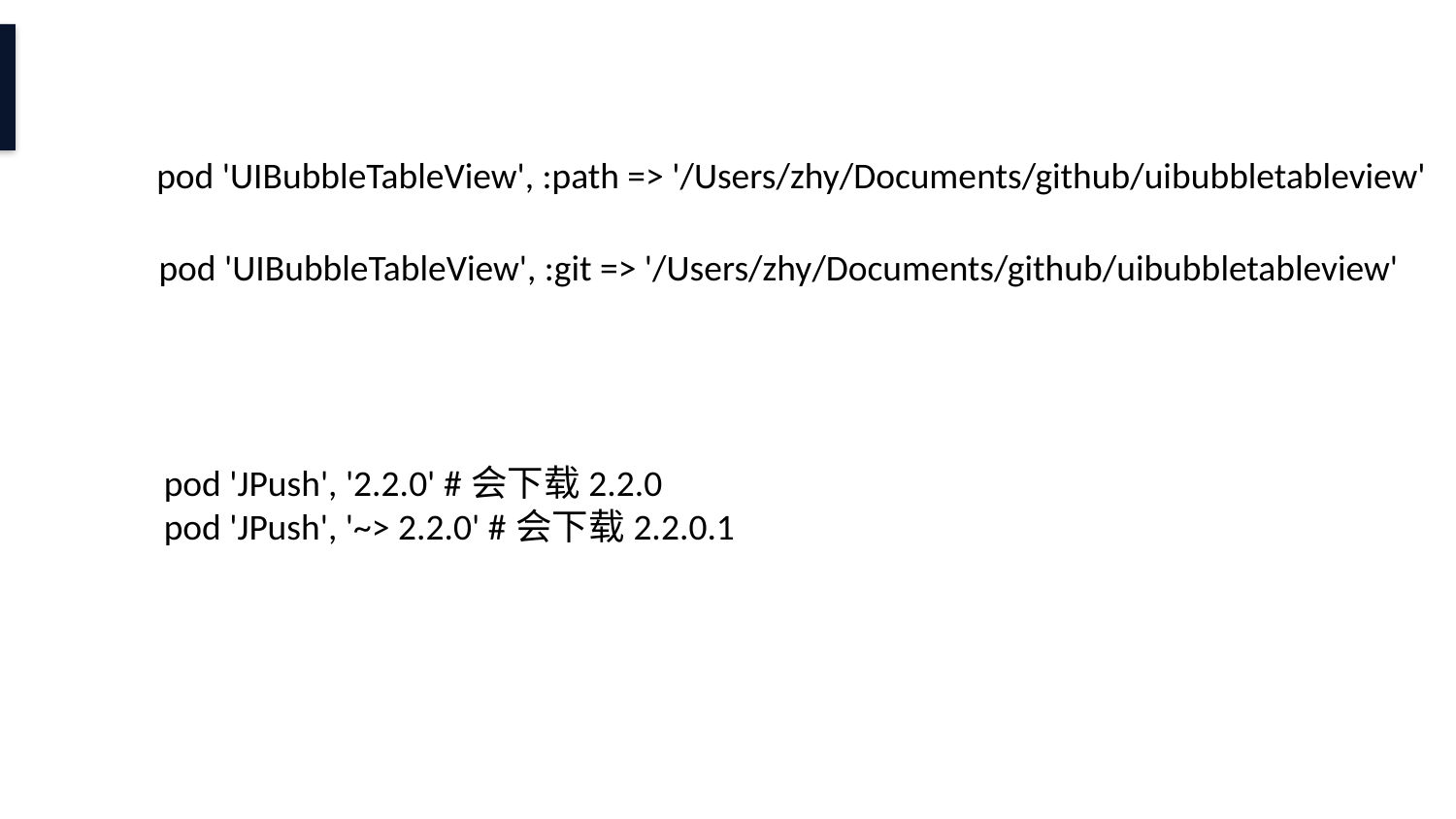

pod 'UIBubbleTableView', :path => '/Users/zhy/Documents/github/uibubbletableview'
pod 'UIBubbleTableView', :git => '/Users/zhy/Documents/github/uibubbletableview'
pod 'JPush', '2.2.0' #会下载2.2.0
pod 'JPush', '~> 2.2.0' #会下载2.2.0.1